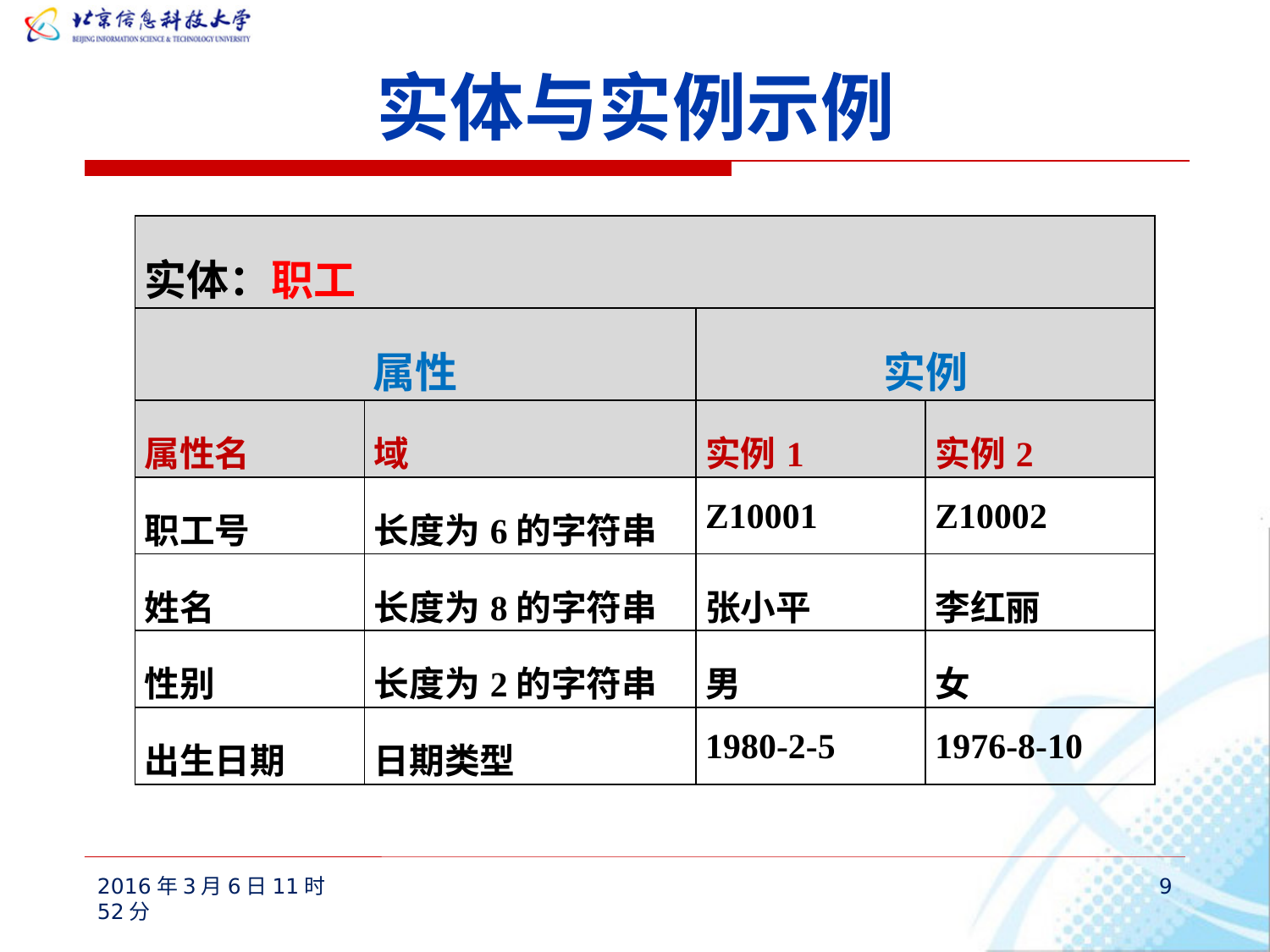

# 实体与实例示例
| 实体：职工 |  |  |  |
| --- | --- | --- | --- |
| 属性 |  | 实例 |  |
| 属性名 | 域 | 实例1 | 实例2 |
| 职工号 | 长度为6的字符串 | Z10001 | Z10002 |
| 姓名 | 长度为8的字符串 | 张小平 | 李红丽 |
| 性别 | 长度为2的字符串 | 男 | 女 |
| 出生日期 | 日期类型 | 1980-2-5 | 1976-8-10 |
2016年3月6日11时52分
9